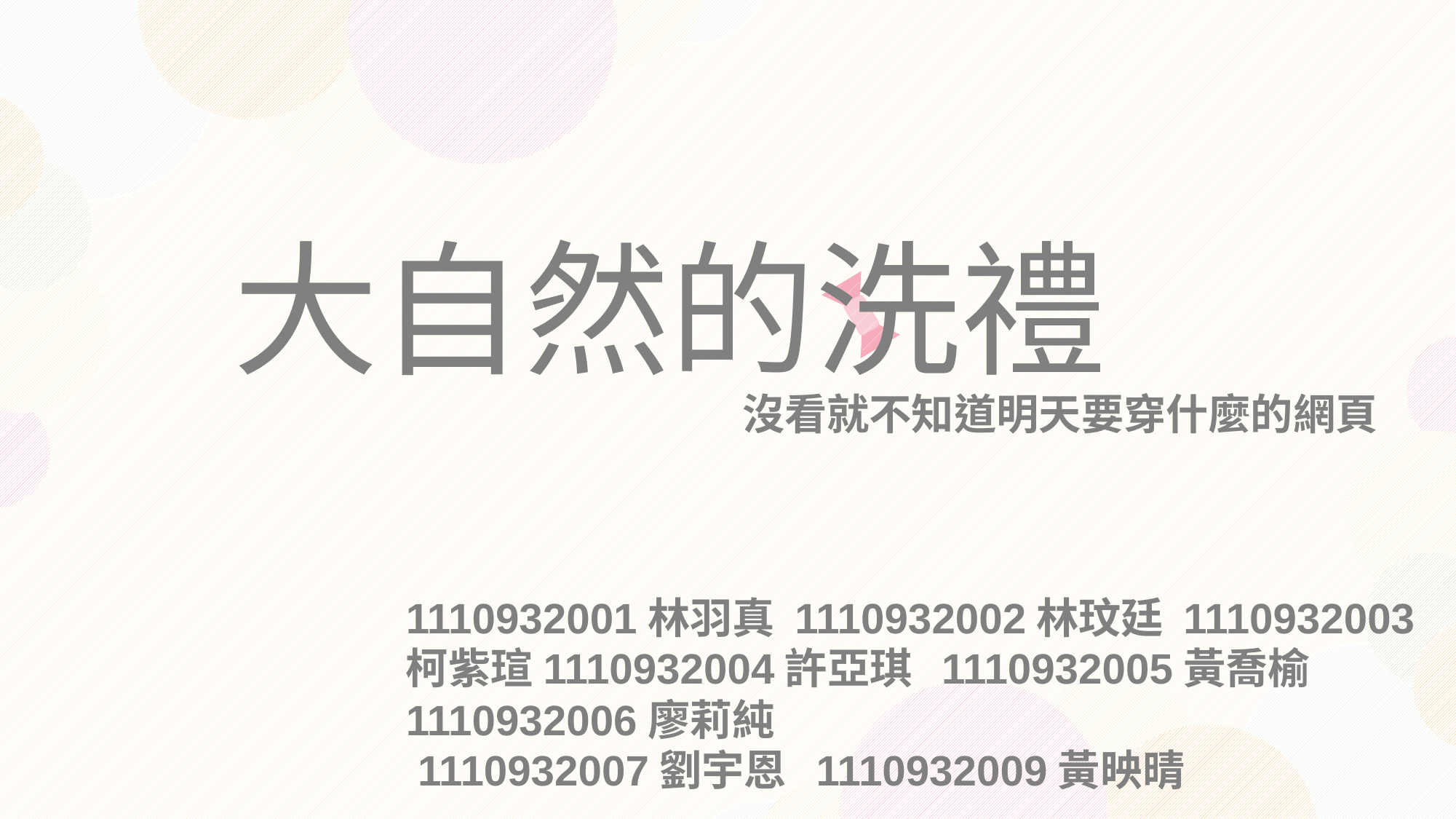

大自然的洗禮

                                        沒看就不知道明天要穿什麼的網頁

1110932001林羽真 1110932002林玟廷 1110932003柯紫瑄1110932004許亞琪  1110932005黃喬榆  1110932006廖莉純
 1110932007劉宇恩  1110932009黃映晴